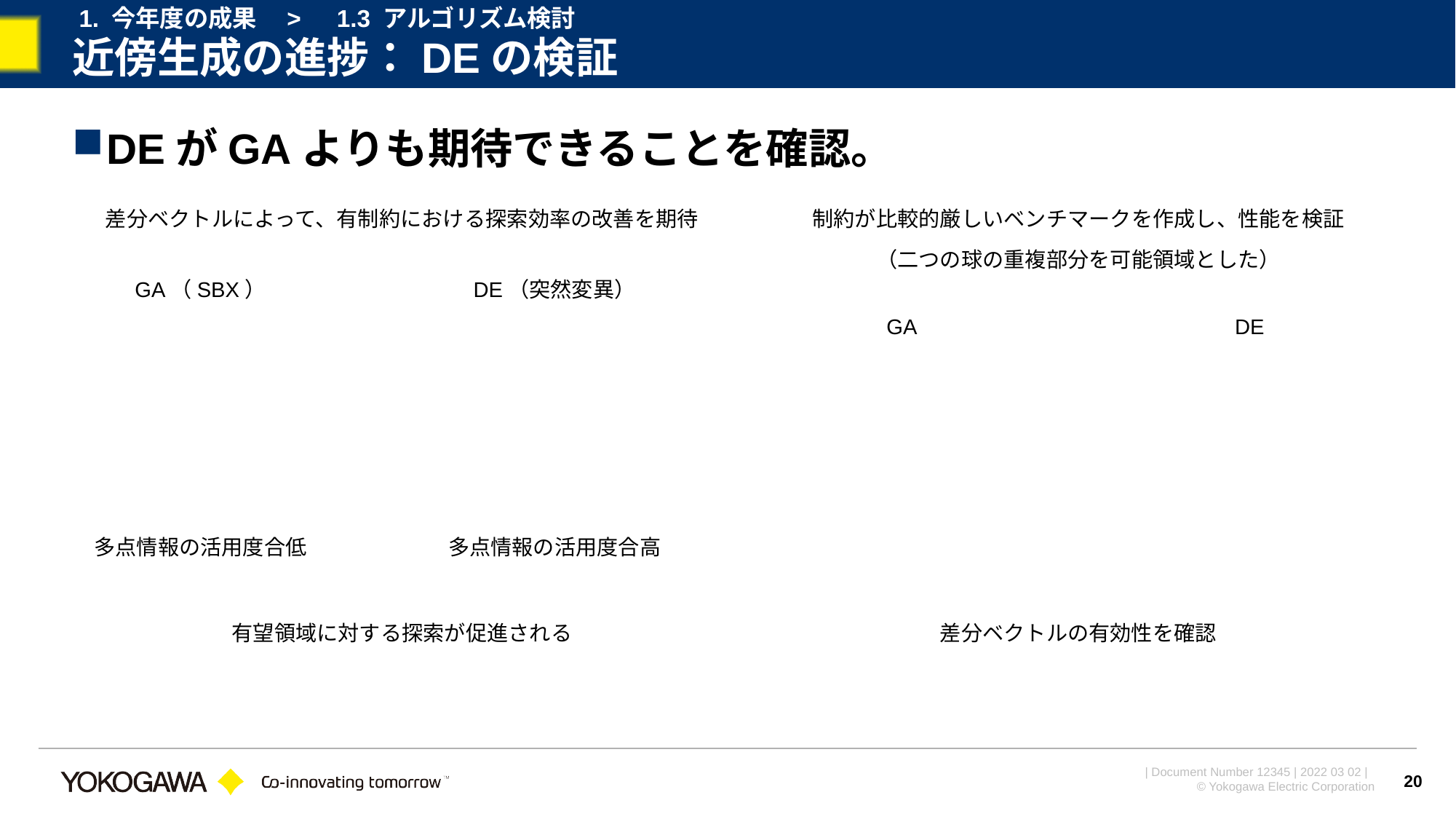

1. 今年度の成果　>　1.3 アルゴリズム検討
# 近傍生成の進捗：DEの検証
DEがGAよりも期待できることを確認。
差分ベクトルによって、有制約における探索効率の改善を期待
制約が比較的厳しいベンチマークを作成し、性能を検証
（二つの球の重複部分を可能領域とした）
GA（SBX）
DE（突然変異）
DE
GA
多点情報の活用度合低
多点情報の活用度合高
差分ベクトルの有効性を確認
有望領域に対する探索が促進される
20